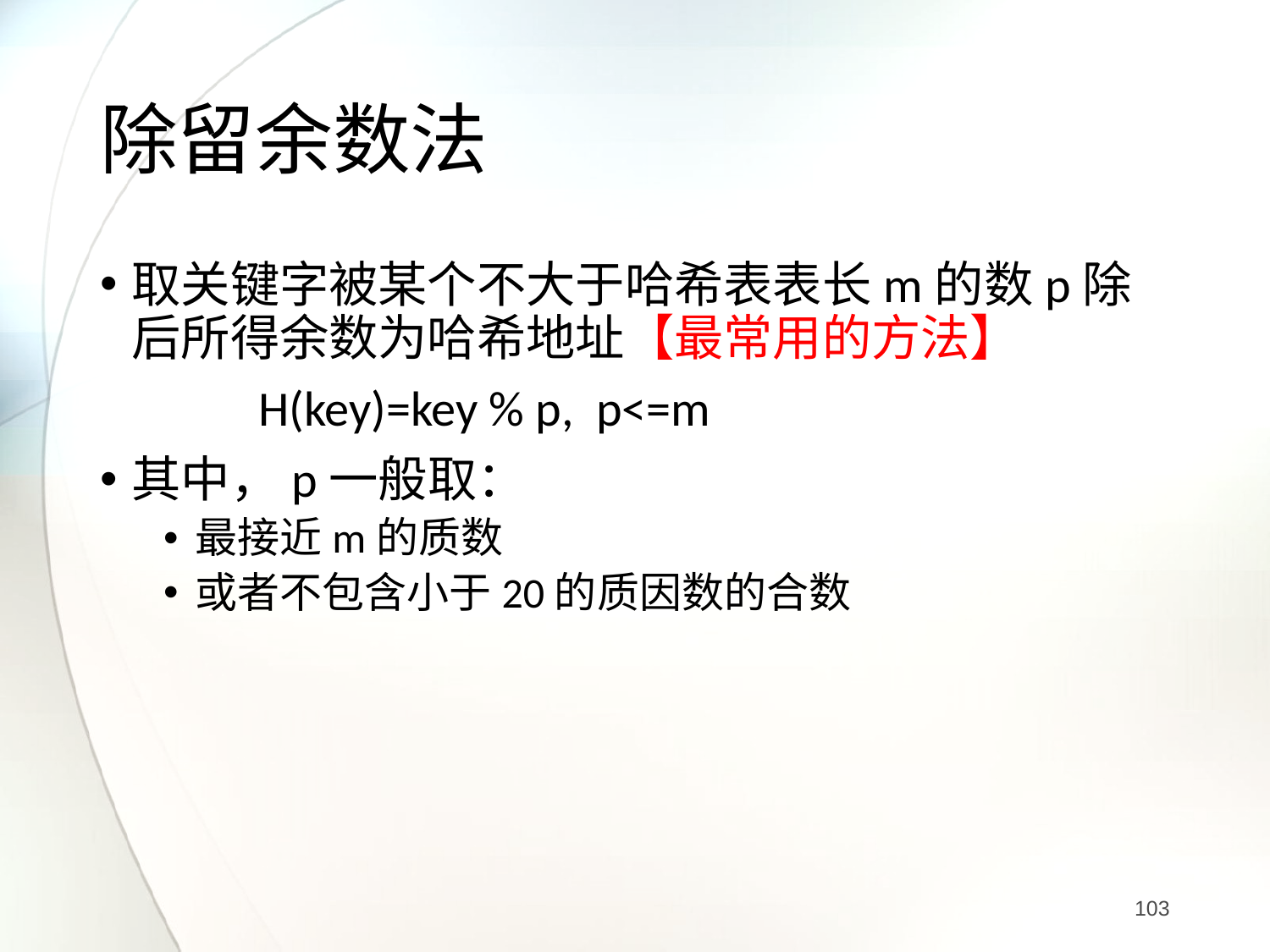

# 除留余数法
取关键字被某个不大于哈希表表长m的数p除后所得余数为哈希地址【最常用的方法】
		H(key)=key % p,  p<=m
其中，p一般取：
最接近m的质数
或者不包含小于20的质因数的合数
103